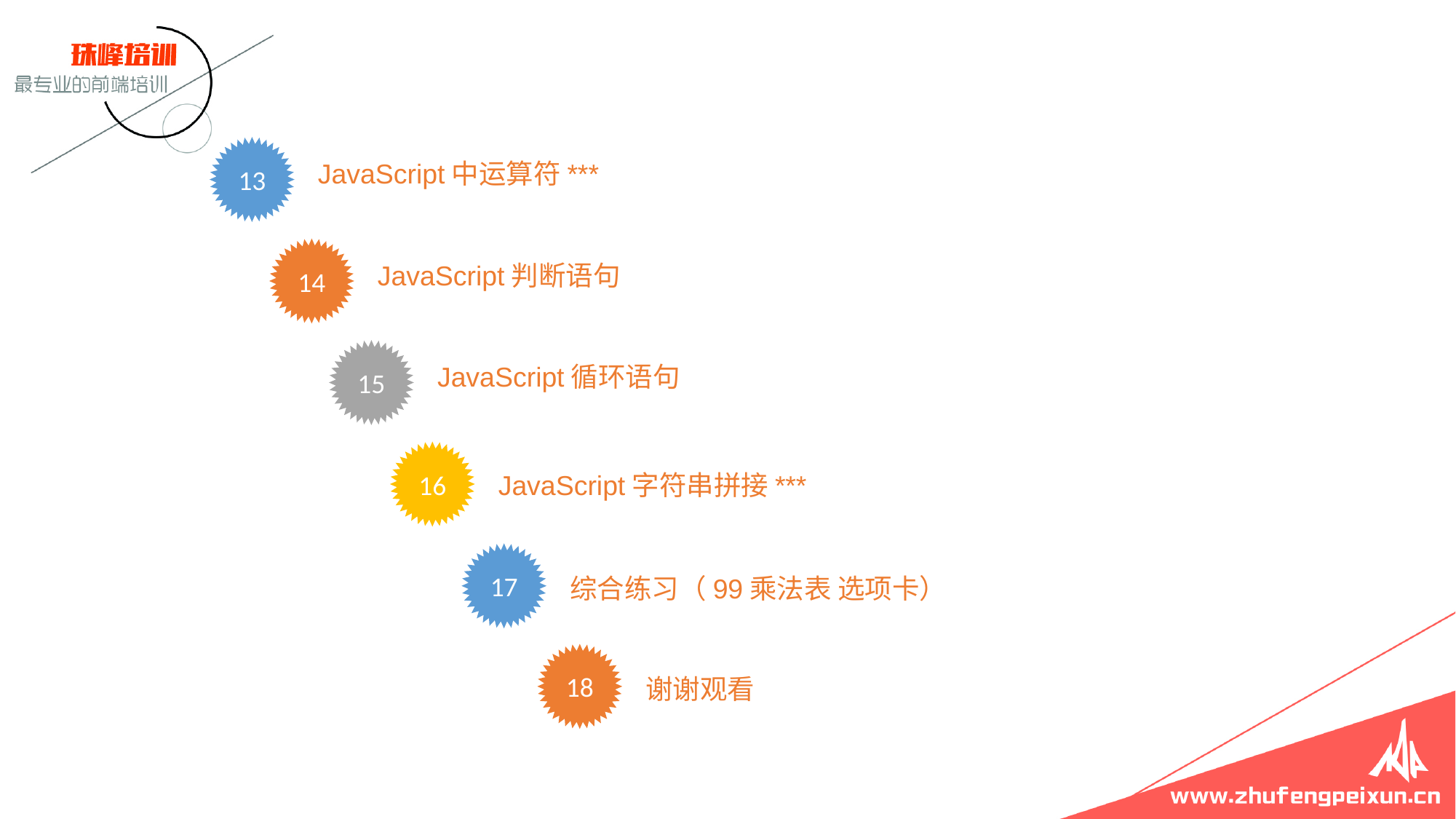

13
JavaScript中运算符***

14
JavaScript判断语句

15
JavaScript循环语句
16
JavaScript字符串拼接***

17
综合练习（99乘法表 选项卡）

18
谢谢观看